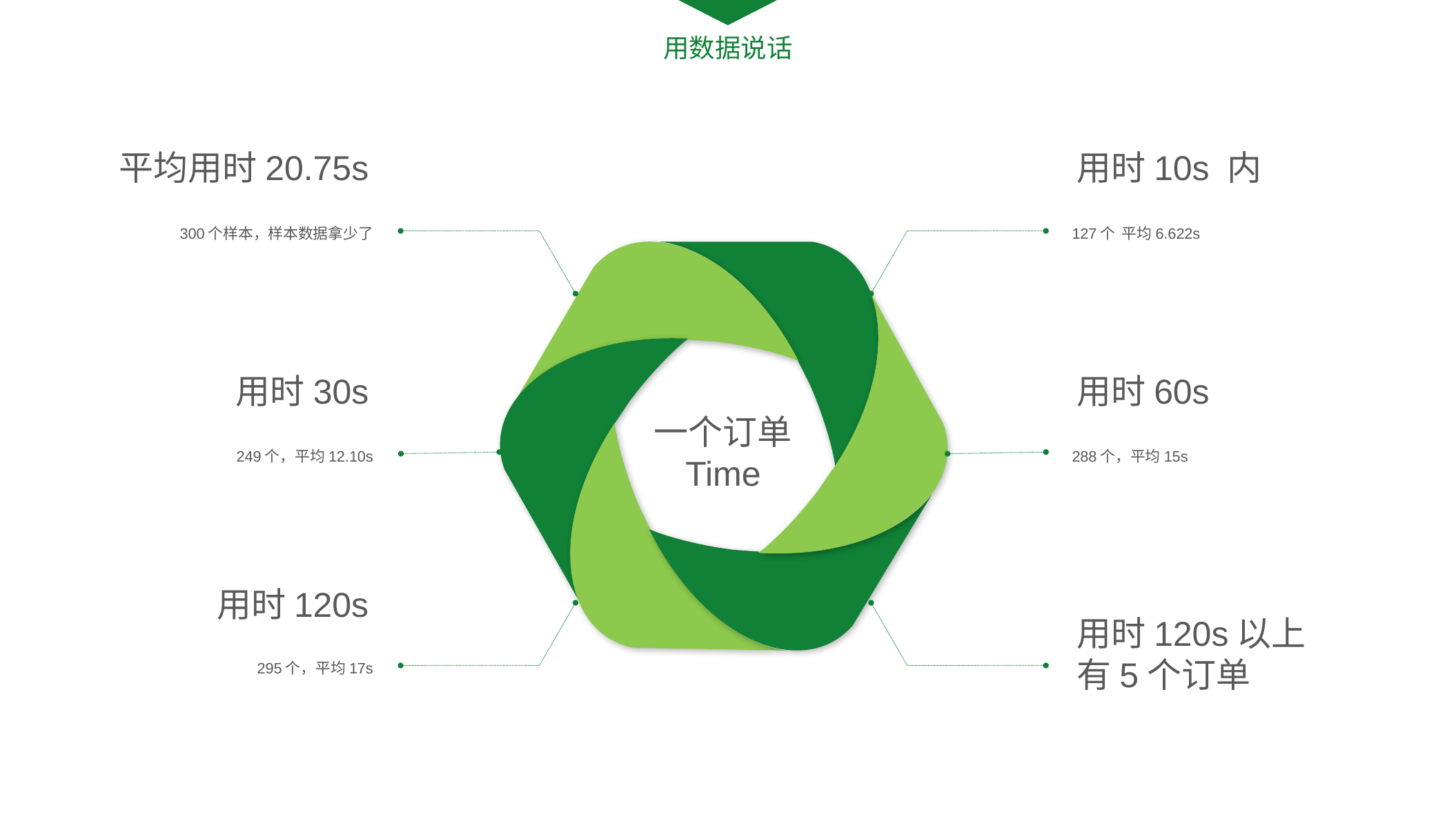

用数据说话
平均用时20.75s
用时10s 内
300个样本，样本数据拿少了
127个  平均6.622s

用时30s
用时60s
一个订单
Time

249个，平均12.10s
288个，平均15s
用时120s

用时120s以上 有5个订单
295个，平均17s